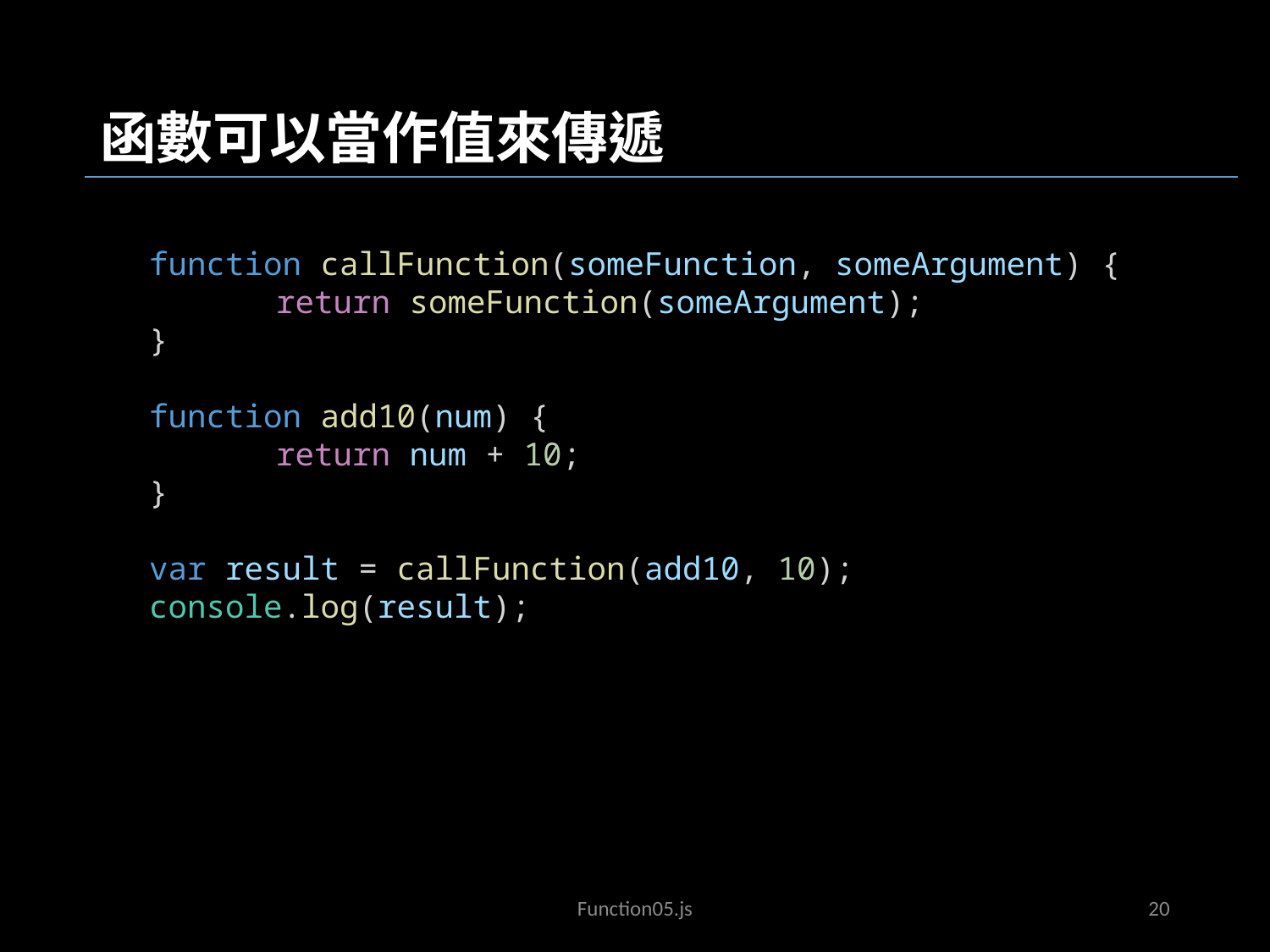

函數可以當作值來傳遞

function callFunction(someFunction, someArgument) {
	return someFunction(someArgument);
}
function add10(num) {
	return num + 10;
}
var result = callFunction(add10, 10);
console.log(result);
JavaScriptObjects02.js
Function05.js
20